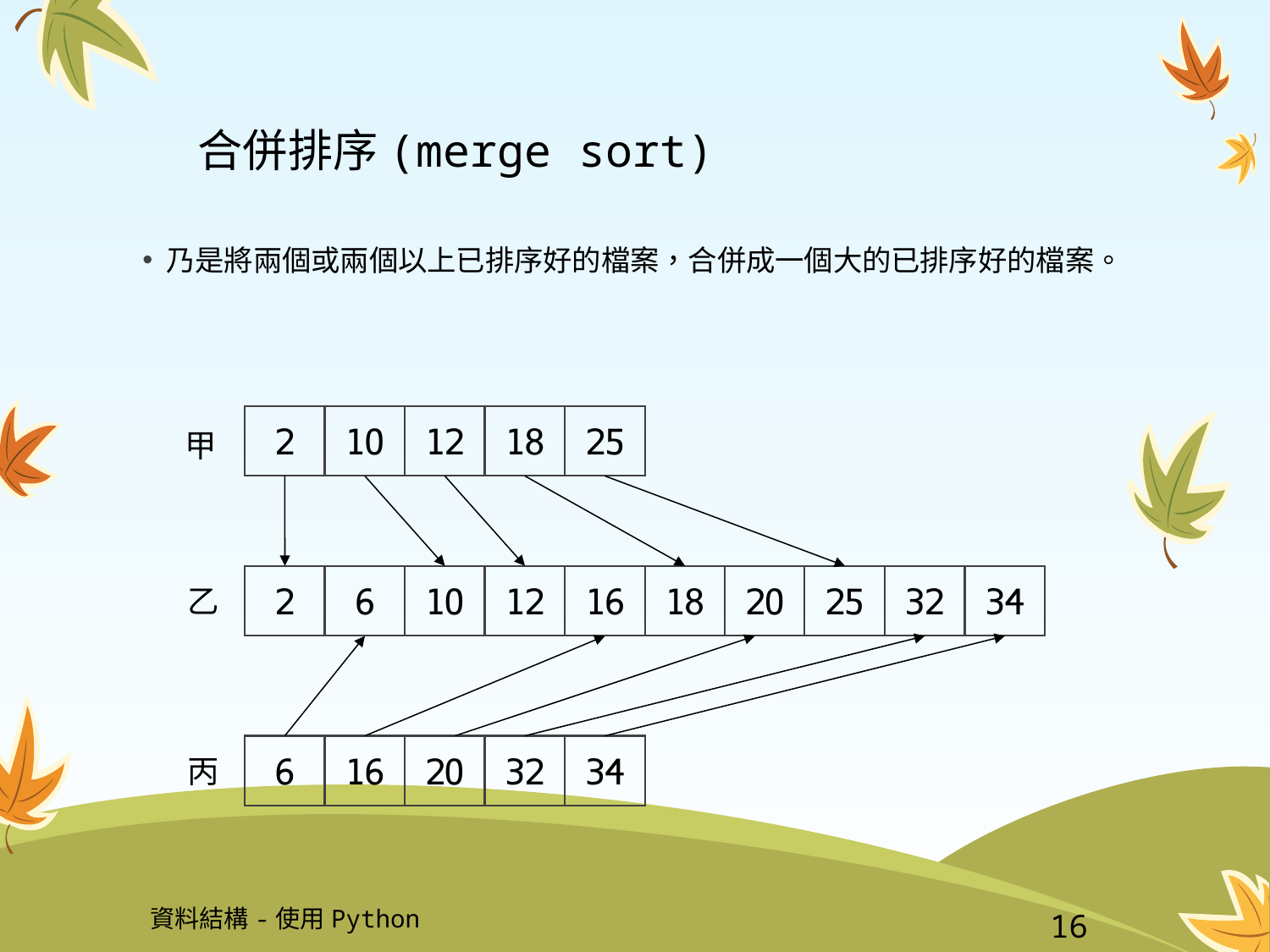

# 合併排序(merge sort)
乃是將兩個或兩個以上已排序好的檔案，合併成一個大的已排序好的檔案。
2
10
12
18
25
甲

2
6
10
12
16
18
20
25
32
34
乙

6
16
20
32
34
丙
資料結構-使用Python
16